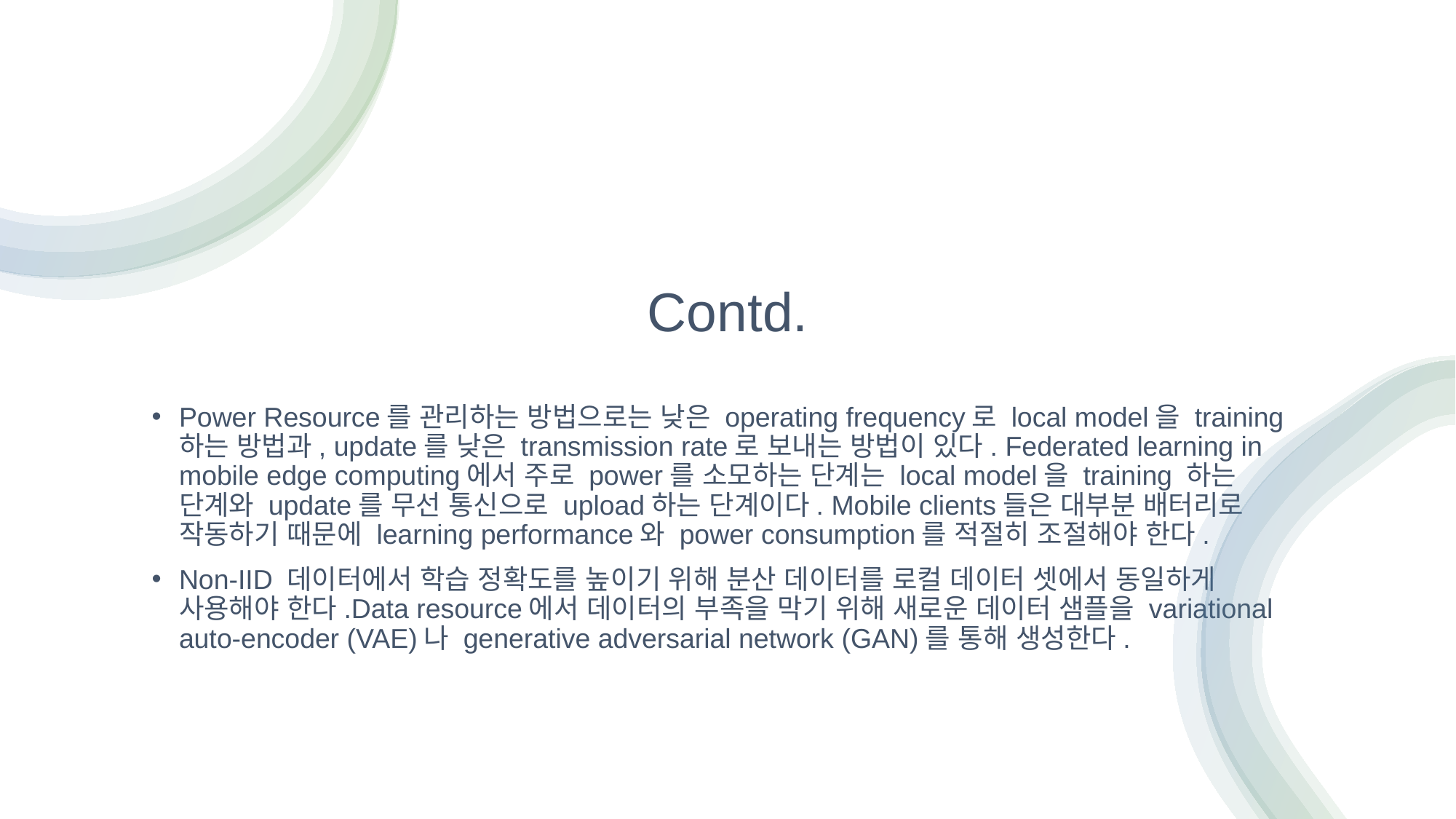

# Contd.
Power Resource를 관리하는 방법으로는 낮은 operating frequency로 local model을 training 하는 방법과, update를 낮은 transmission rate로 보내는 방법이 있다. Federated learning in mobile edge computing에서 주로 power를 소모하는 단계는 local model을 training 하는 단계와 update를 무선 통신으로 upload하는 단계이다. Mobile clients들은 대부분 배터리로 작동하기 때문에 learning performance와 power consumption를 적절히 조절해야 한다.
Non-IID 데이터에서 학습 정확도를 높이기 위해 분산 데이터를 로컬 데이터 셋에서 동일하게 사용해야 한다.Data resource에서 데이터의 부족을 막기 위해 새로운 데이터 샘플을 variational auto-encoder (VAE)나 generative adversarial network (GAN)를 통해 생성한다.